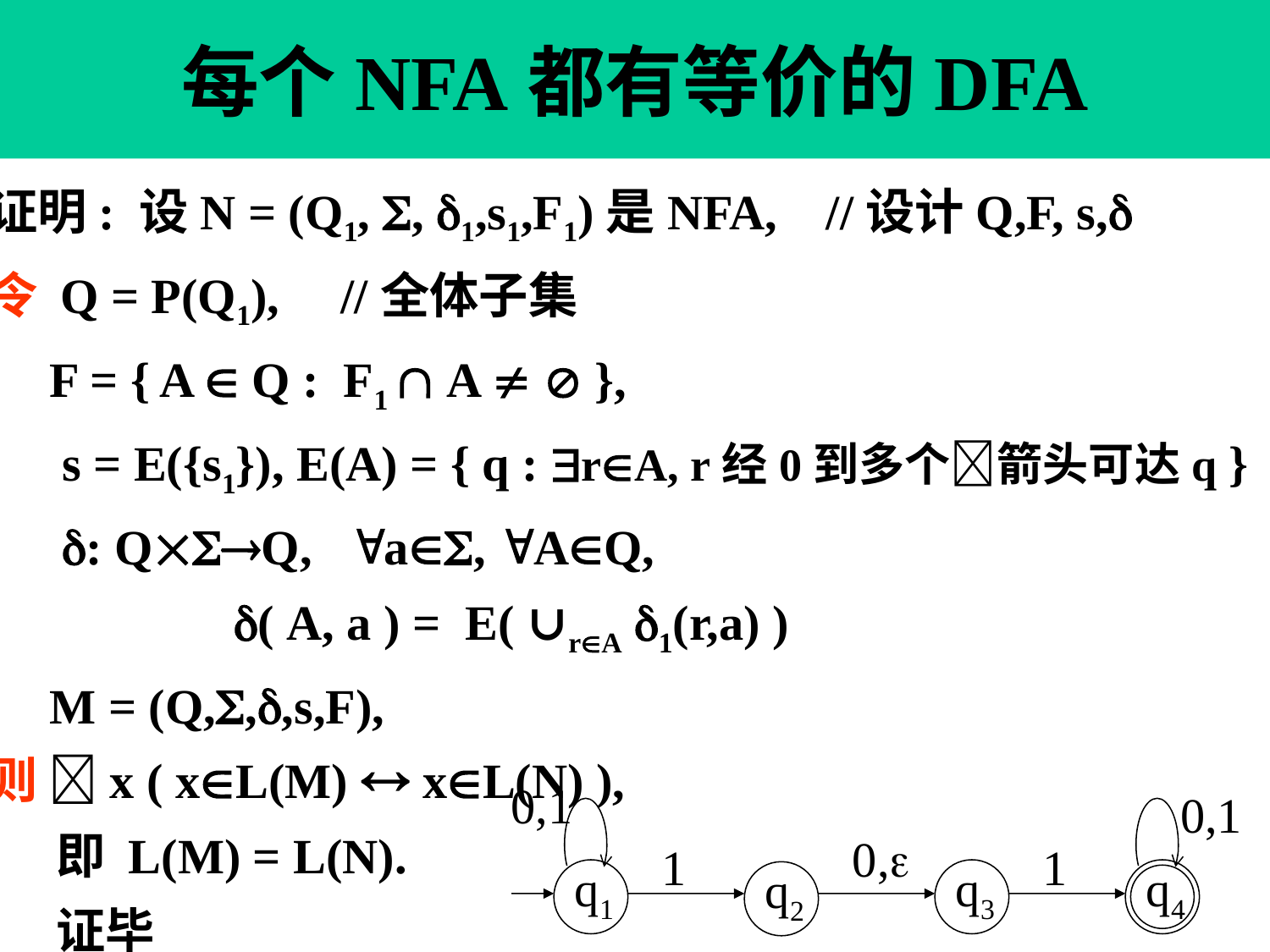

# 每个NFA都有等价的DFA
证明: 设N = (Q1, Σ, δ1,s1,F1)是NFA,    //设计Q,F, s,δ
令 Q = P(Q1),     //全体子集
     F = { A ∈ Q :  F1 ∩ A ≠ ∅ },
      s = E({s1}), E(A) = { q : ∃r∈A, r经0到多个ε箭头可达q }
      δ: Q×Σ→Q,   ∀a∈Σ, ∀A∈Q,
                    δ( A, a ) =  E( ∪r∈A δ1(r,a) )
     M = (Q,Σ,δ,s,F),
则 ∀x ( x∈L(M) ↔ x∈L(N) ),
     即 L(M) = L(N).
     证毕
0,1
0,1

0,ε
1
1
q1
q3
q4
q2